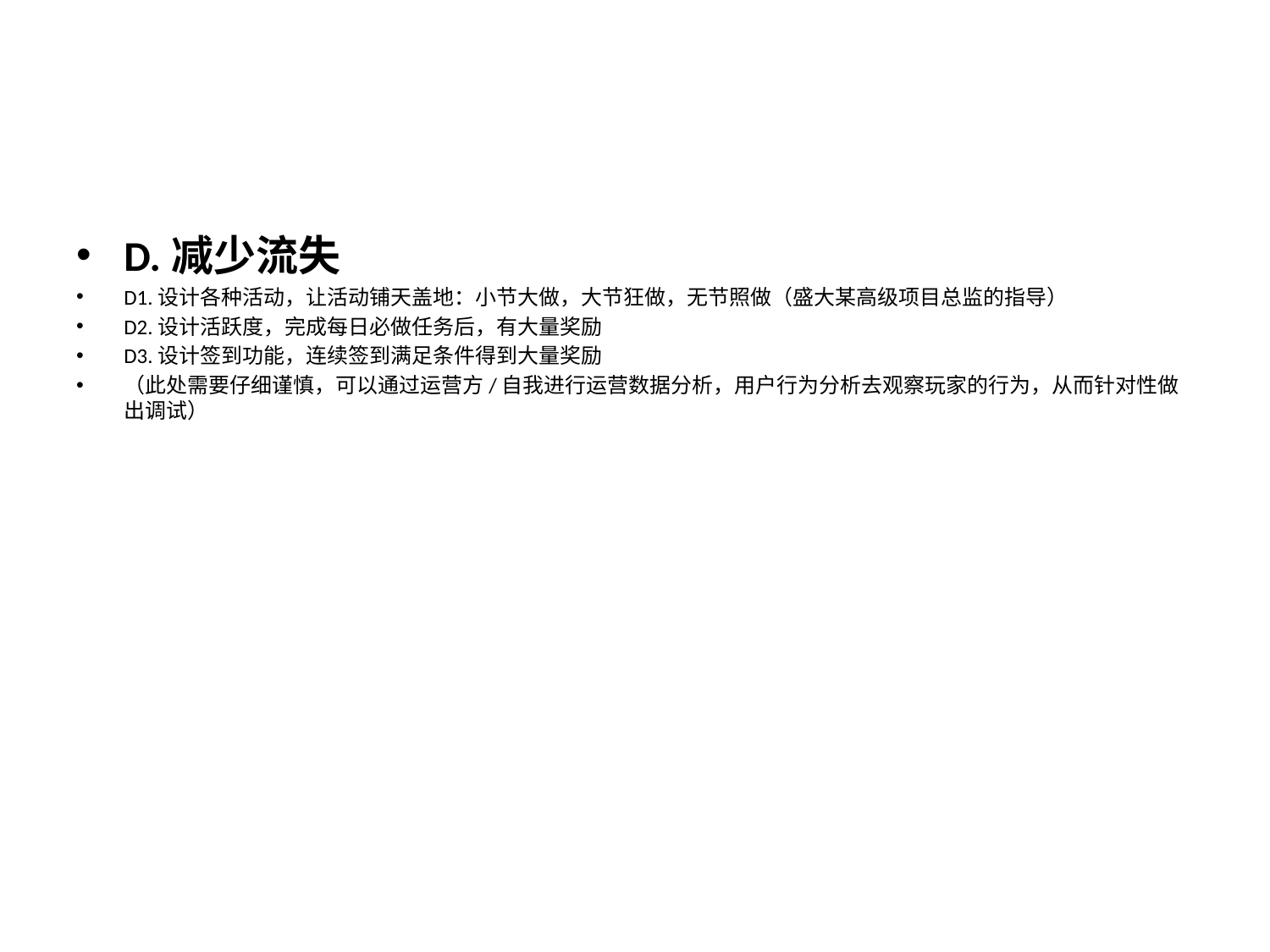

D.减少流失
D1.设计各种活动，让活动铺天盖地：小节大做，大节狂做，无节照做（盛大某高级项目总监的指导）
D2.设计活跃度，完成每日必做任务后，有大量奖励
D3.设计签到功能，连续签到满足条件得到大量奖励
（此处需要仔细谨慎，可以通过运营方/自我进行运营数据分析，用户行为分析去观察玩家的行为，从而针对性做出调试）